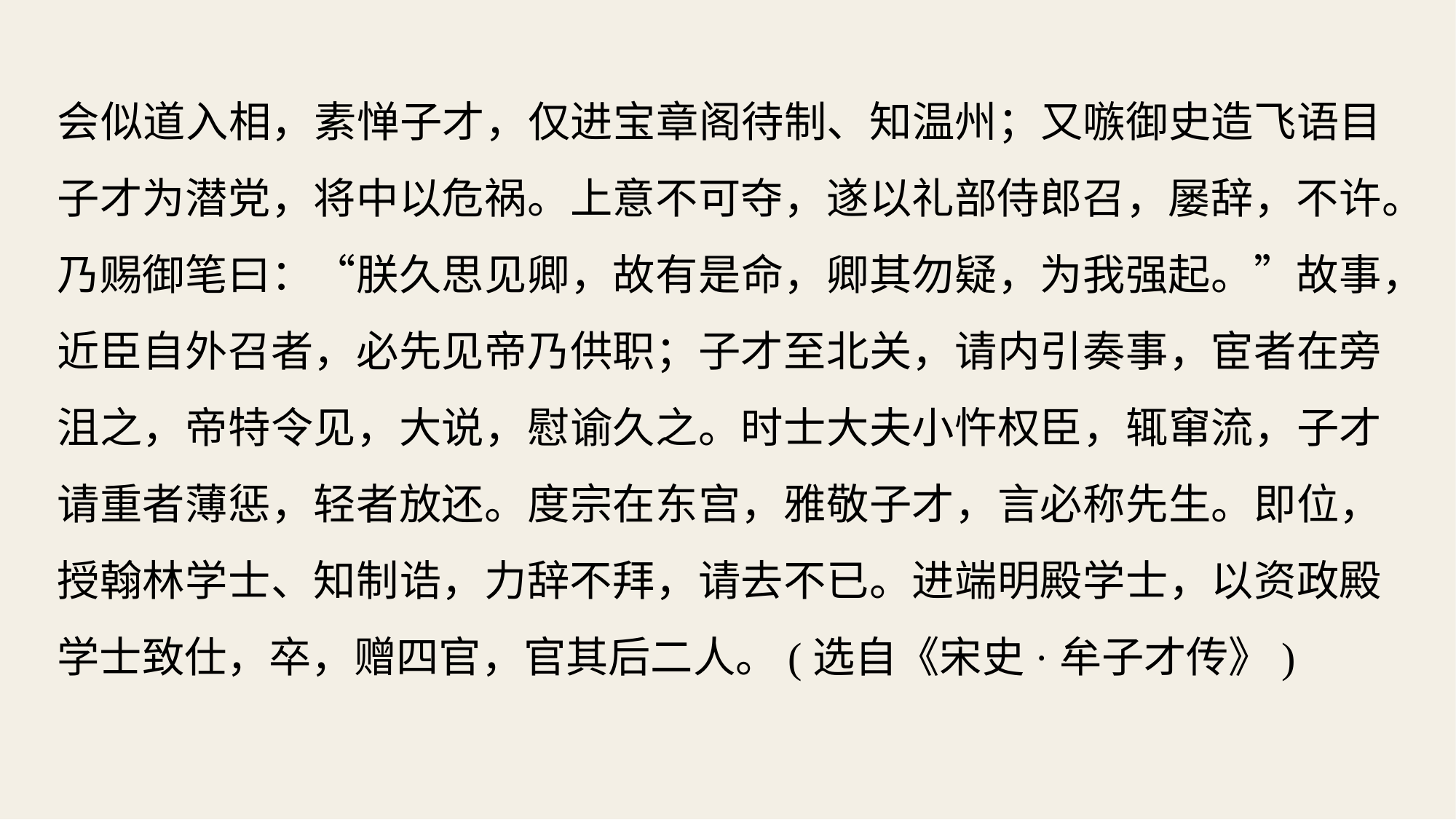

会似道入相，素惮子才，仅进宝章阁待制、知温州；又嗾御史造飞语目子才为潜党，将中以危祸。上意不可夺，遂以礼部侍郎召，屡辞，不许。乃赐御笔曰：“朕久思见卿，故有是命，卿其勿疑，为我强起。”故事，近臣自外召者，必先见帝乃供职；子才至北关，请内引奏事，宦者在旁沮之，帝特令见，大说，慰谕久之。时士大夫小忤权臣，辄窜流，子才请重者薄惩，轻者放还。度宗在东宫，雅敬子才，言必称先生。即位，授翰林学士、知制诰，力辞不拜，请去不已。进端明殿学士，以资政殿学士致仕，卒，赠四官，官其后二人。(选自《宋史·牟子才传》)